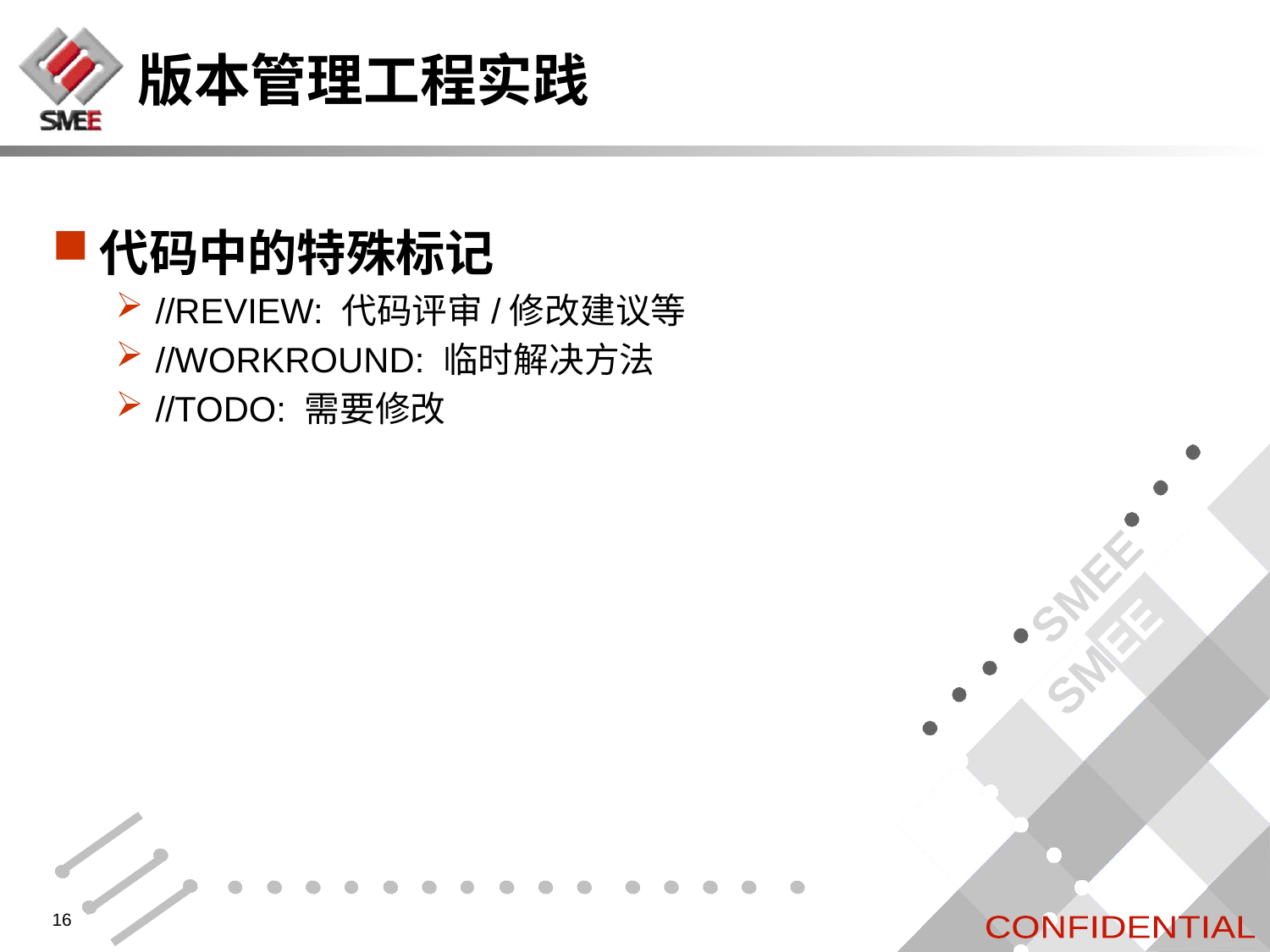

# 版本管理工程实践
代码中的特殊标记
//REVIEW: 代码评审/修改建议等
//WORKROUND: 临时解决方法
//TODO: 需要修改
16